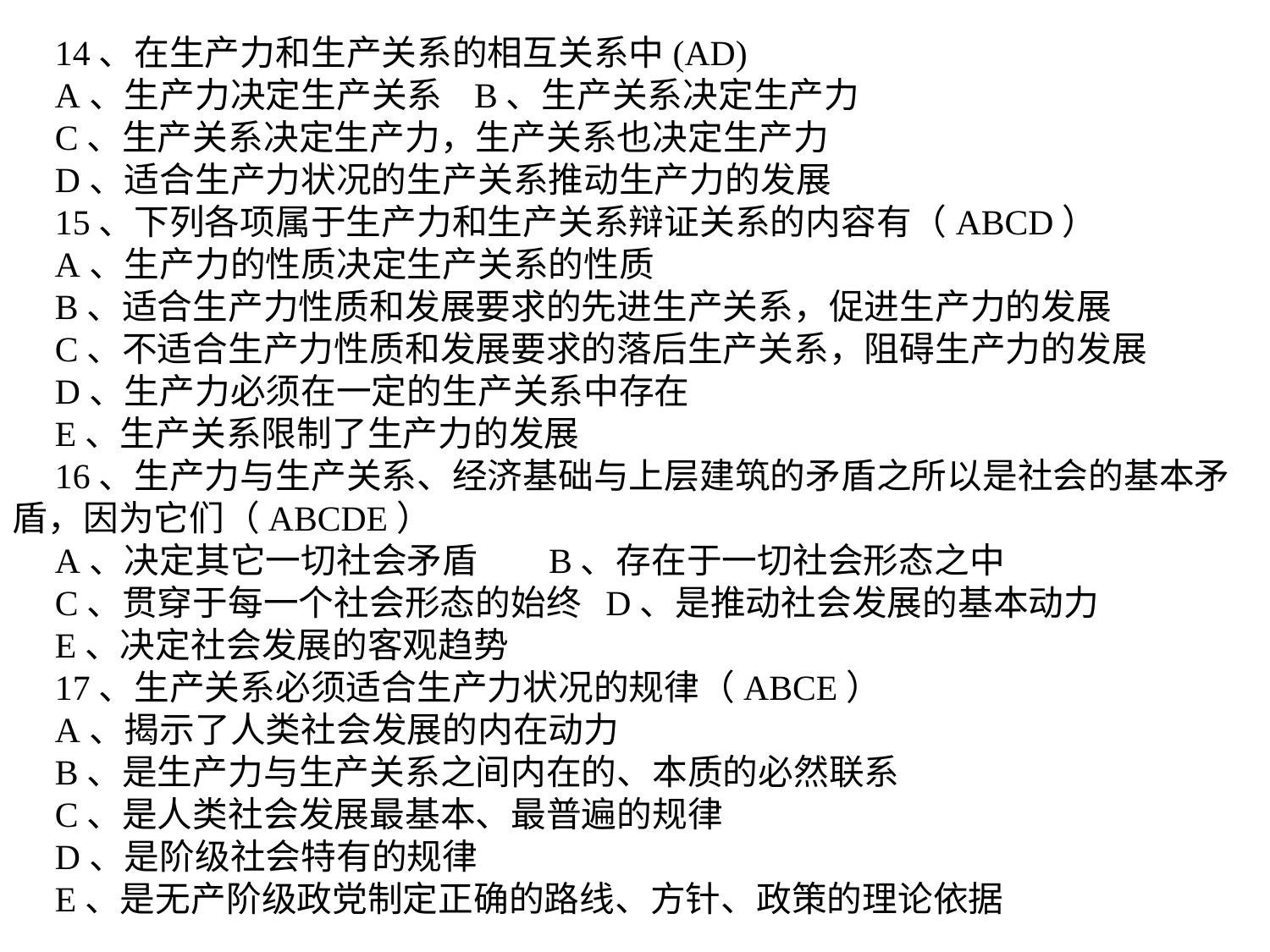

14、在生产力和生产关系的相互关系中(AD)
A、生产力决定生产关系   B、生产关系决定生产力
C、生产关系决定生产力，生产关系也决定生产力
D、适合生产力状况的生产关系推动生产力的发展
15、下列各项属于生产力和生产关系辩证关系的内容有（ABCD）
A、生产力的性质决定生产关系的性质
B、适合生产力性质和发展要求的先进生产关系，促进生产力的发展
C、不适合生产力性质和发展要求的落后生产关系，阻碍生产力的发展
D、生产力必须在一定的生产关系中存在
E、生产关系限制了生产力的发展
16、生产力与生产关系、经济基础与上层建筑的矛盾之所以是社会的基本矛盾，因为它们（ABCDE）
A、决定其它一切社会矛盾        B、存在于一切社会形态之中
C、贯穿于每一个社会形态的始终  D、是推动社会发展的基本动力
E、决定社会发展的客观趋势
17、生产关系必须适合生产力状况的规律（ABCE）
A、揭示了人类社会发展的内在动力
B、是生产力与生产关系之间内在的、本质的必然联系
C、是人类社会发展最基本、最普遍的规律
D、是阶级社会特有的规律
E、是无产阶级政党制定正确的路线、方针、政策的理论依据